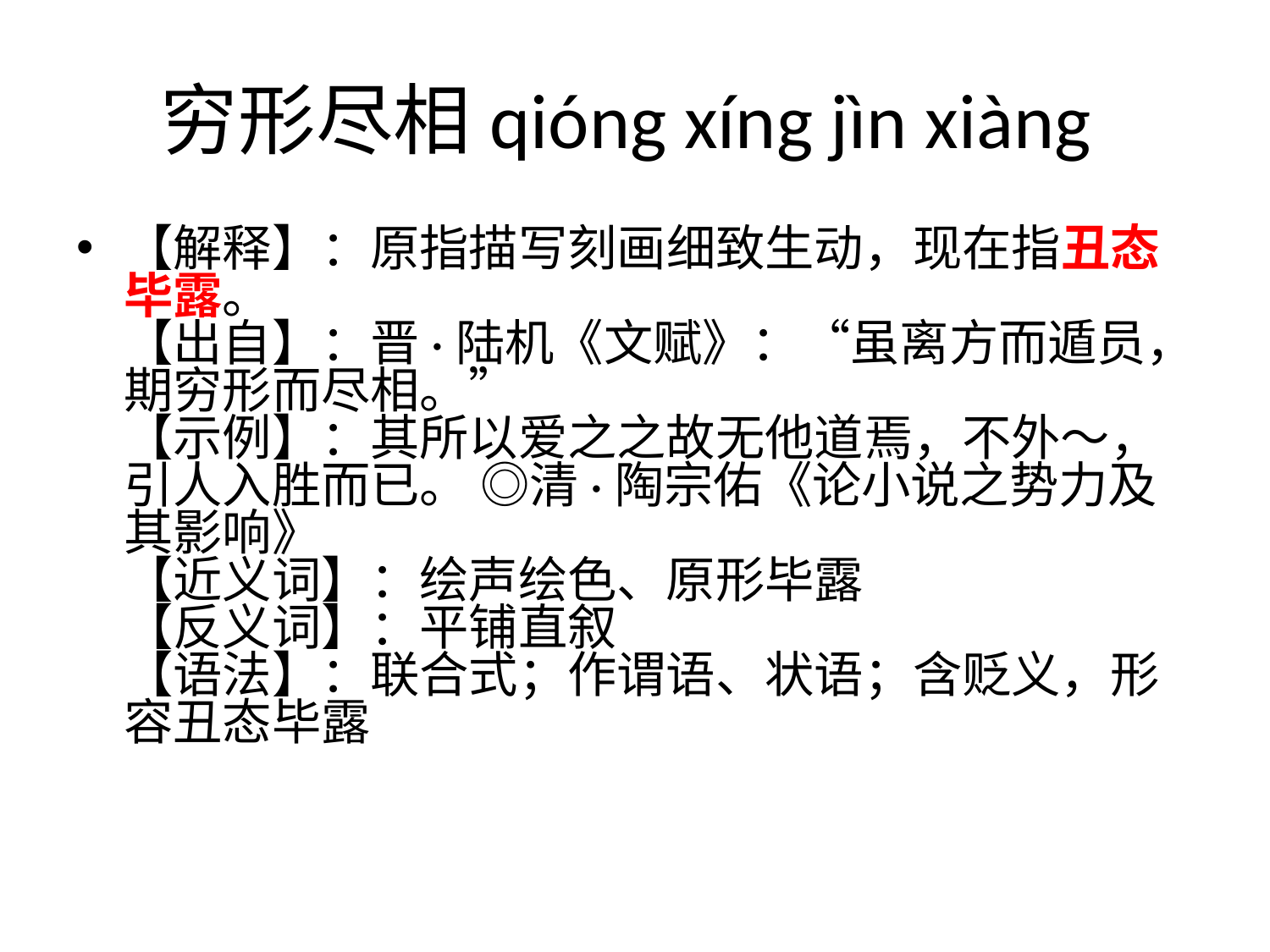

# 穷形尽相qióng xíng jìn xiàng
【解释】：原指描写刻画细致生动，现在指丑态毕露。
【出自】：晋·陆机《文赋》：“虽离方而遁员，期穷形而尽相。”
【示例】：其所以爱之之故无他道焉，不外～，引人入胜而已。 ◎清·陶宗佑《论小说之势力及其影响》
【近义词】：绘声绘色、原形毕露
【反义词】：平铺直叙
【语法】：联合式；作谓语、状语；含贬义，形容丑态毕露